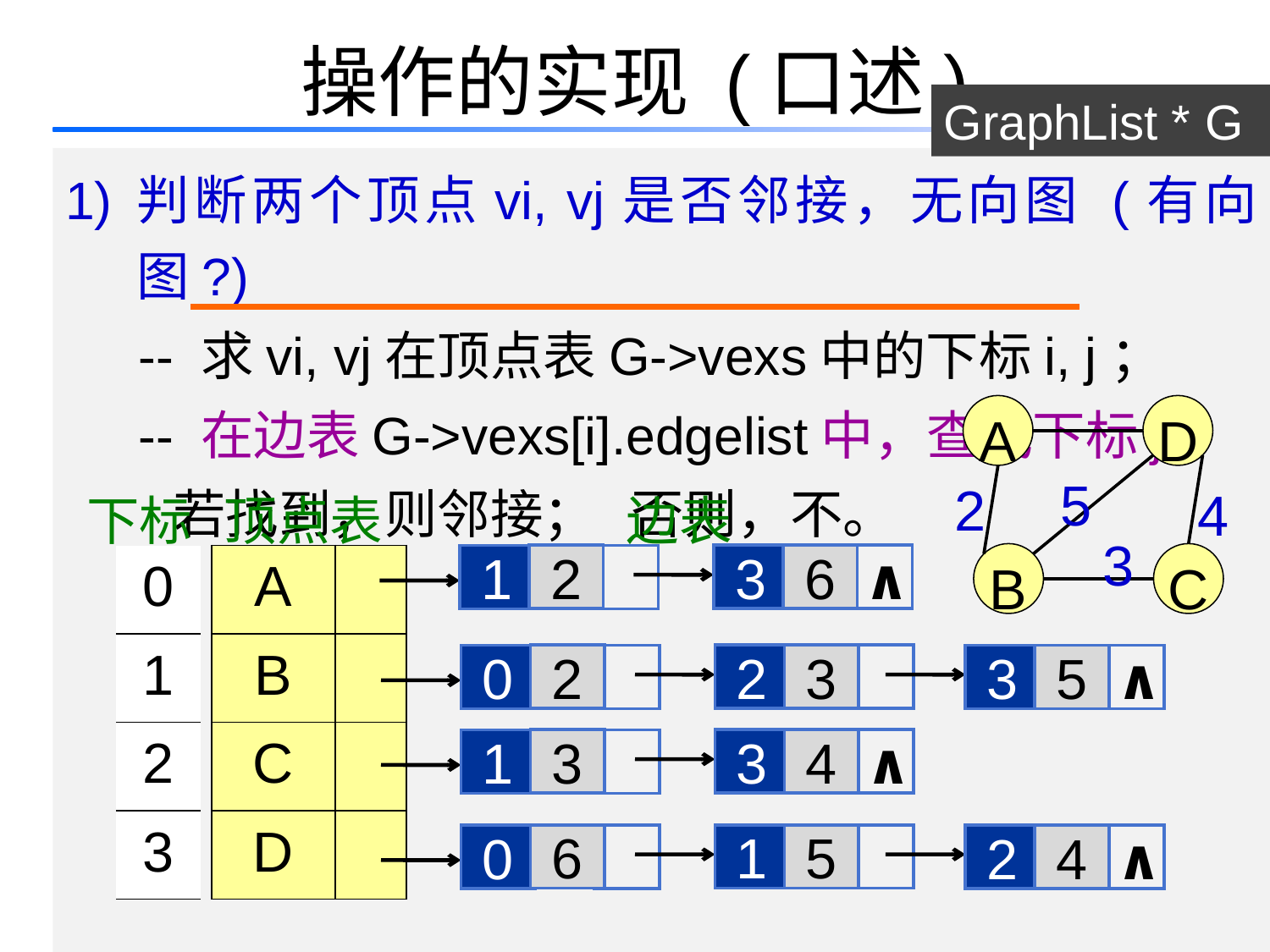

# 操作的实现 (口述)
GraphList * G

判断两个顶点vi, vj是否邻接，无向图 (有向图?)
     -- 求vi, vj在顶点表G->vexs中的下标i, j；
     -- 在边表G->vexs[i].edgelist中，查找下标j，
        若找到，则邻接；   否则，不。
A
D
5
2
4
下标
顶点表
边表
3
B
C
2
3
6
 ∧
| 0 |
| --- |
| 1 |
| 2 |
| 3 |
| A |  |
| --- | --- |
| B |  |
| C |  |
| D |  |
1

2
2
3

0

3
5
 ∧

3
3
4
 ∧
1

6
1
5

0

2
4
 ∧